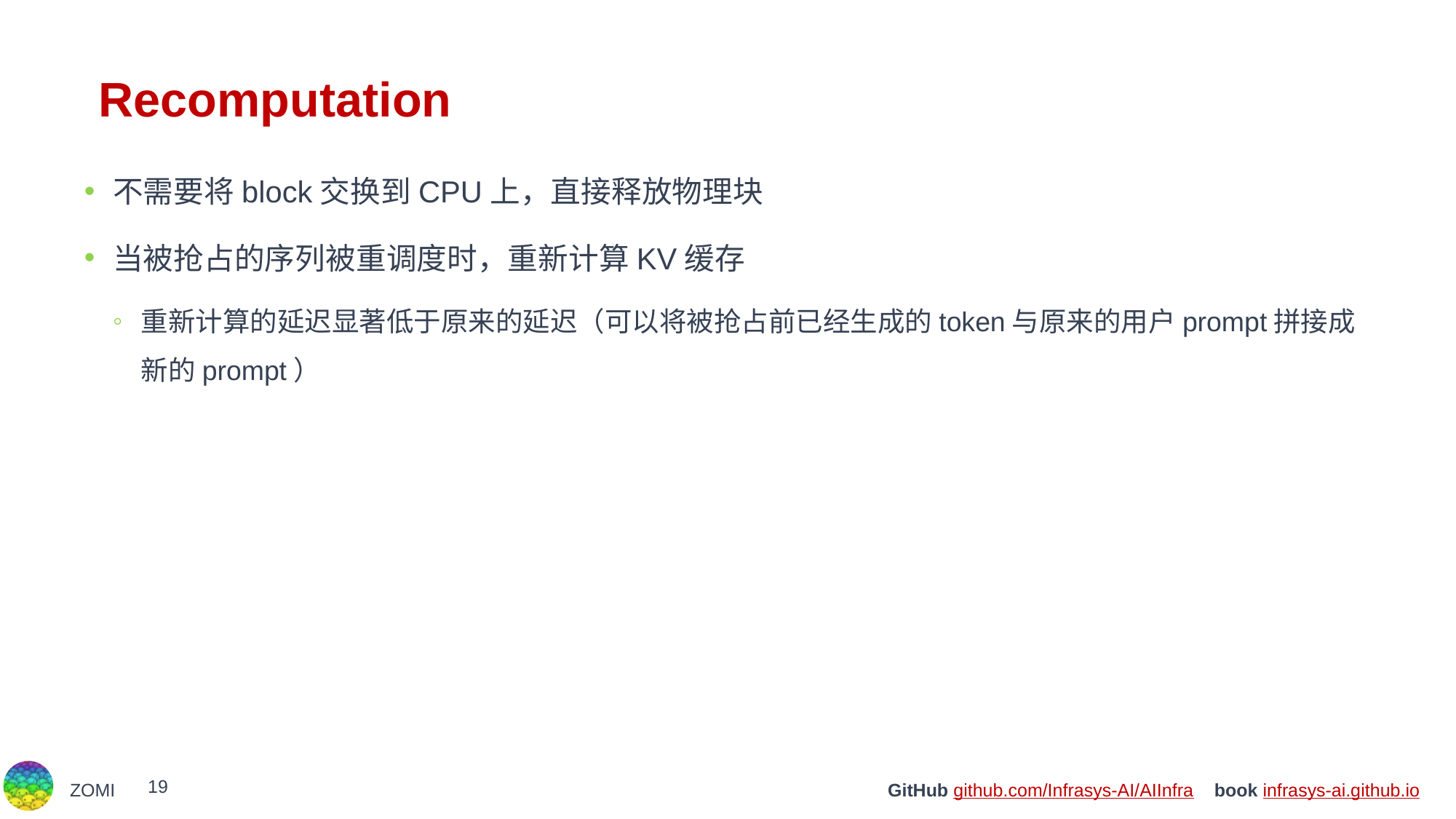

# Recomputation
不需要将block交换到CPU上，直接释放物理块
当被抢占的序列被重调度时，重新计算KV缓存
重新计算的延迟显著低于原来的延迟（可以将被抢占前已经生成的token与原来的用户prompt拼接成新的prompt）